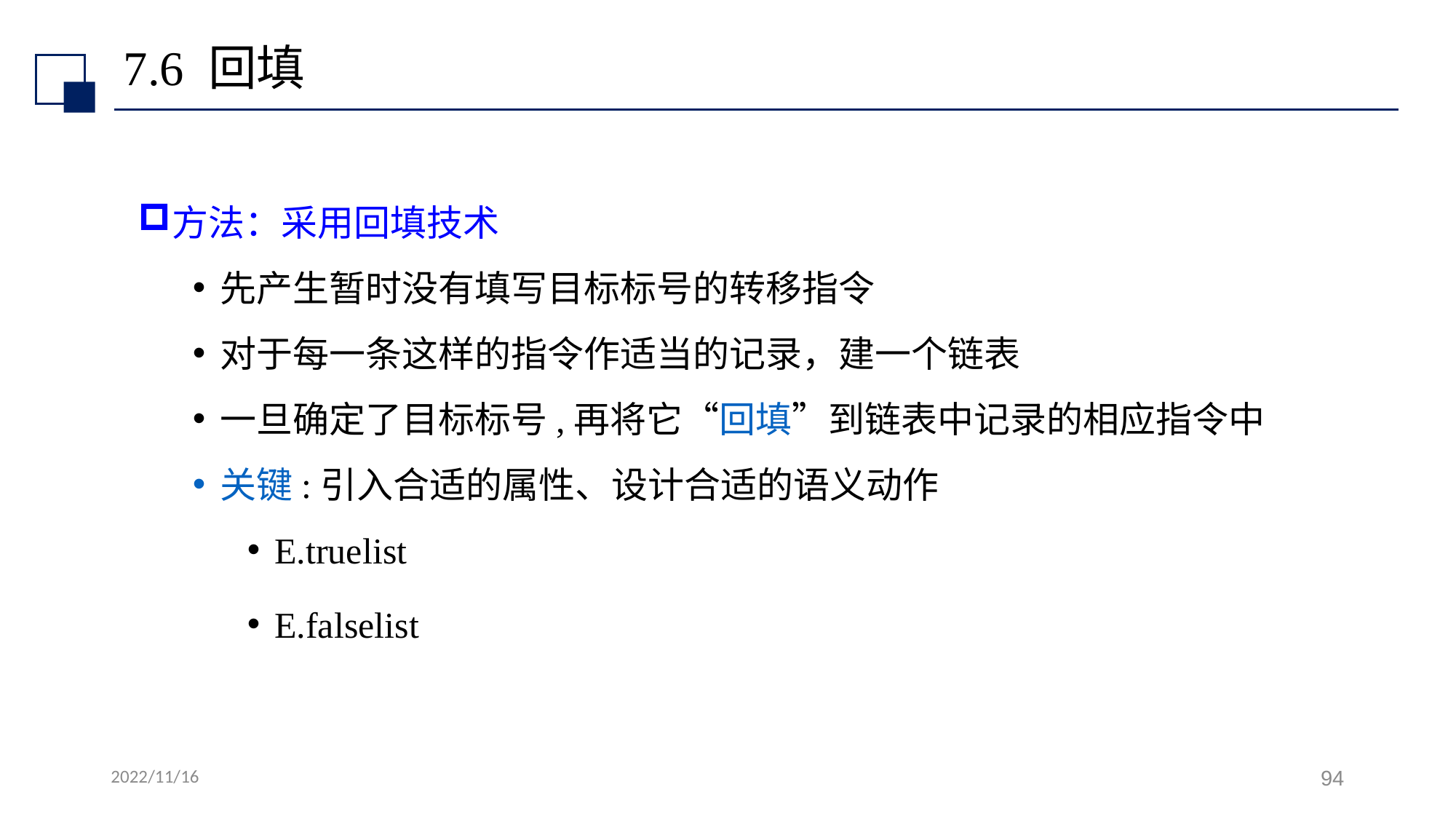

# 7.6 回填
方法：采用回填技术
先产生暂时没有填写目标标号的转移指令
对于每一条这样的指令作适当的记录，建一个链表
一旦确定了目标标号,再将它“回填”到链表中记录的相应指令中
关键:引入合适的属性、设计合适的语义动作
E.truelist
E.falselist
2022/11/16
94